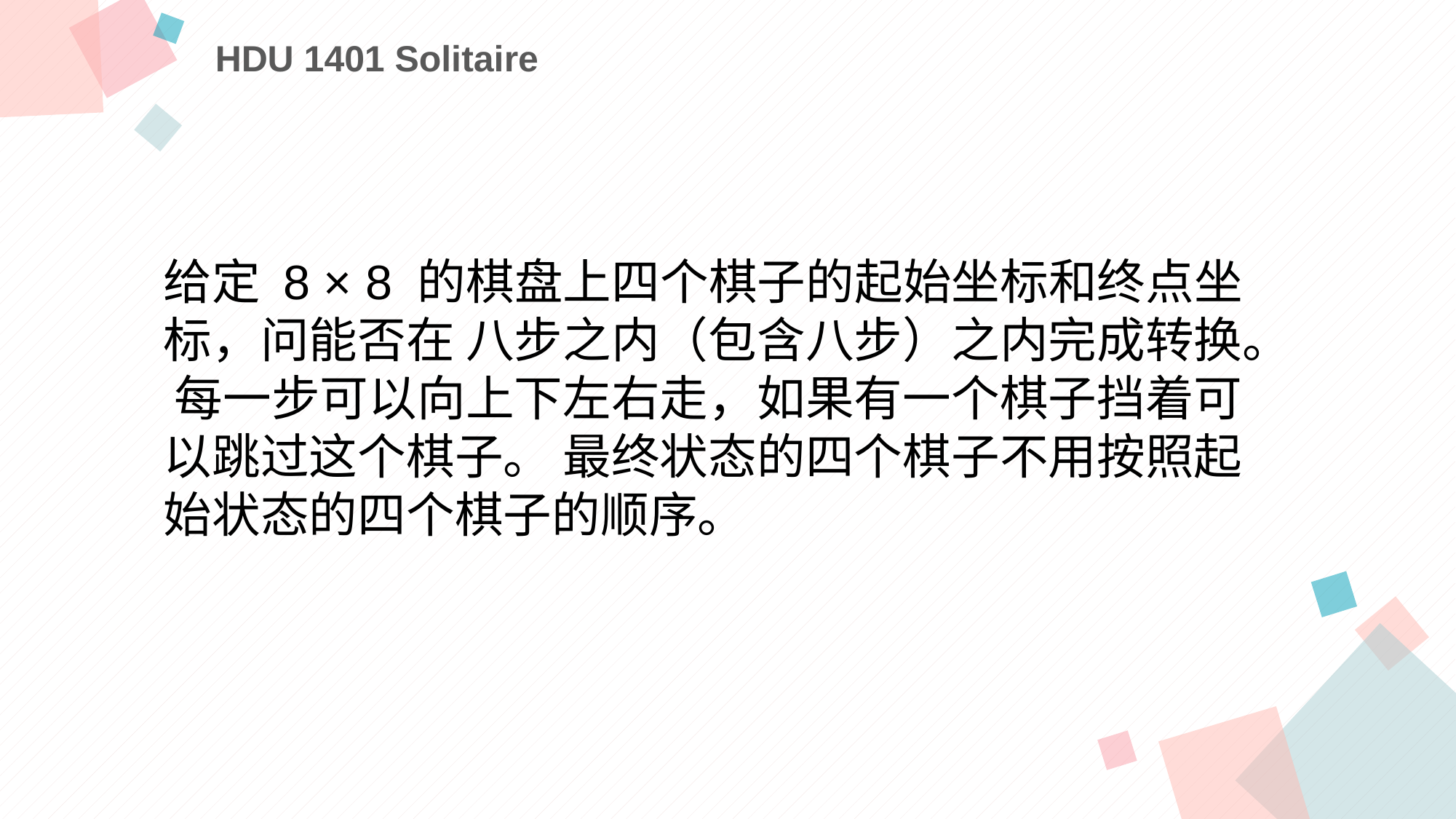

HDU 1401 Solitaire
给定 8 × 8 的棋盘上四个棋子的起始坐标和终点坐标，问能否在 八步之内（包含八步）之内完成转换。 每一步可以向上下左右走，如果有一个棋子挡着可以跳过这个棋子。 最终状态的四个棋子不用按照起始状态的四个棋子的顺序。